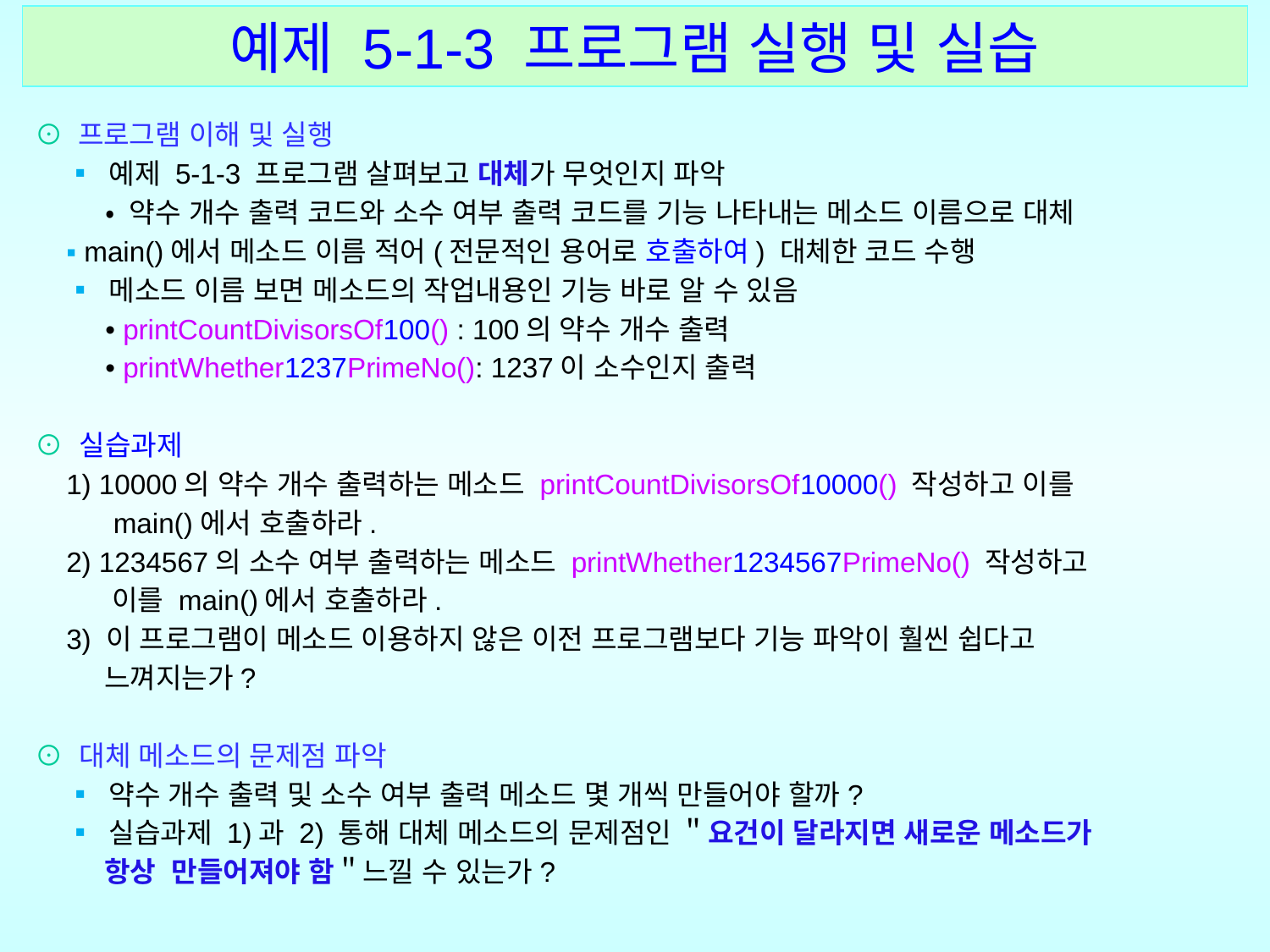

예제 5-1-3 프로그램 실행 및 실습
⊙ 프로그램 이해 및 실행
    ▪ 예제 5-1-3 프로그램 살펴보고 대체가 무엇인지 파악
         • 약수 개수 출력 코드와 소수 여부 출력 코드를 기능 나타내는 메소드 이름으로 대체
    ▪ main()에서 메소드 이름 적어(전문적인 용어로 호출하여) 대체한 코드 수행
    ▪ 메소드 이름 보면 메소드의 작업내용인 기능 바로 알 수 있음
         • printCountDivisorsOf100() : 100의 약수 개수 출력
         • printWhether1237PrimeNo(): 1237이 소수인지 출력

⊙ 실습과제
    1) 10000의 약수 개수 출력하는 메소드 printCountDivisorsOf10000() 작성하고 이를
          main()에서 호출하라.
    2) 1234567의 소수 여부 출력하는 메소드 printWhether1234567PrimeNo() 작성하고
         이를 main()에서 호출하라.
    3) 이 프로그램이 메소드 이용하지 않은 이전 프로그램보다 기능 파악이 훨씬 쉽다고
        느껴지는가?

⊙ 대체 메소드의 문제점 파악
    ▪ 약수 개수 출력 및 소수 여부 출력 메소드 몇 개씩 만들어야 할까?
    ▪ 실습과제 1)과 2) 통해 대체 메소드의 문제점인 ＂요건이 달라지면 새로운 메소드가
        항상  만들어져야 함＂느낄 수 있는가?